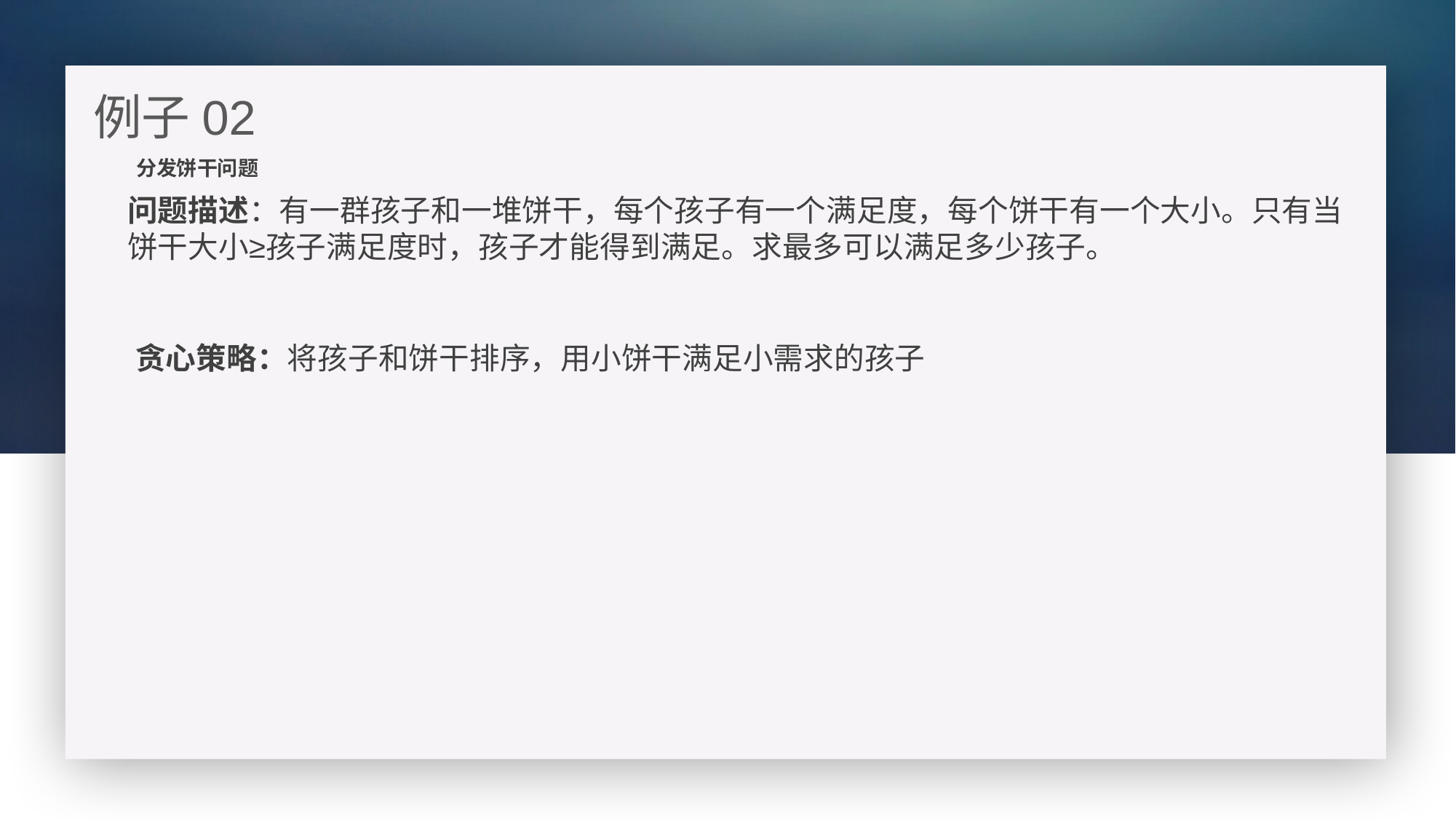

例子02
  分发饼干问题
问题描述：有一群孩子和一堆饼干，每个孩子有一个满足度，每个饼干有一个大小。只有当饼干大小≥孩子满足度时，孩子才能得到满足。求最多可以满足多少孩子。
贪心策略：将孩子和饼干排序，用小饼干满足小需求的孩子